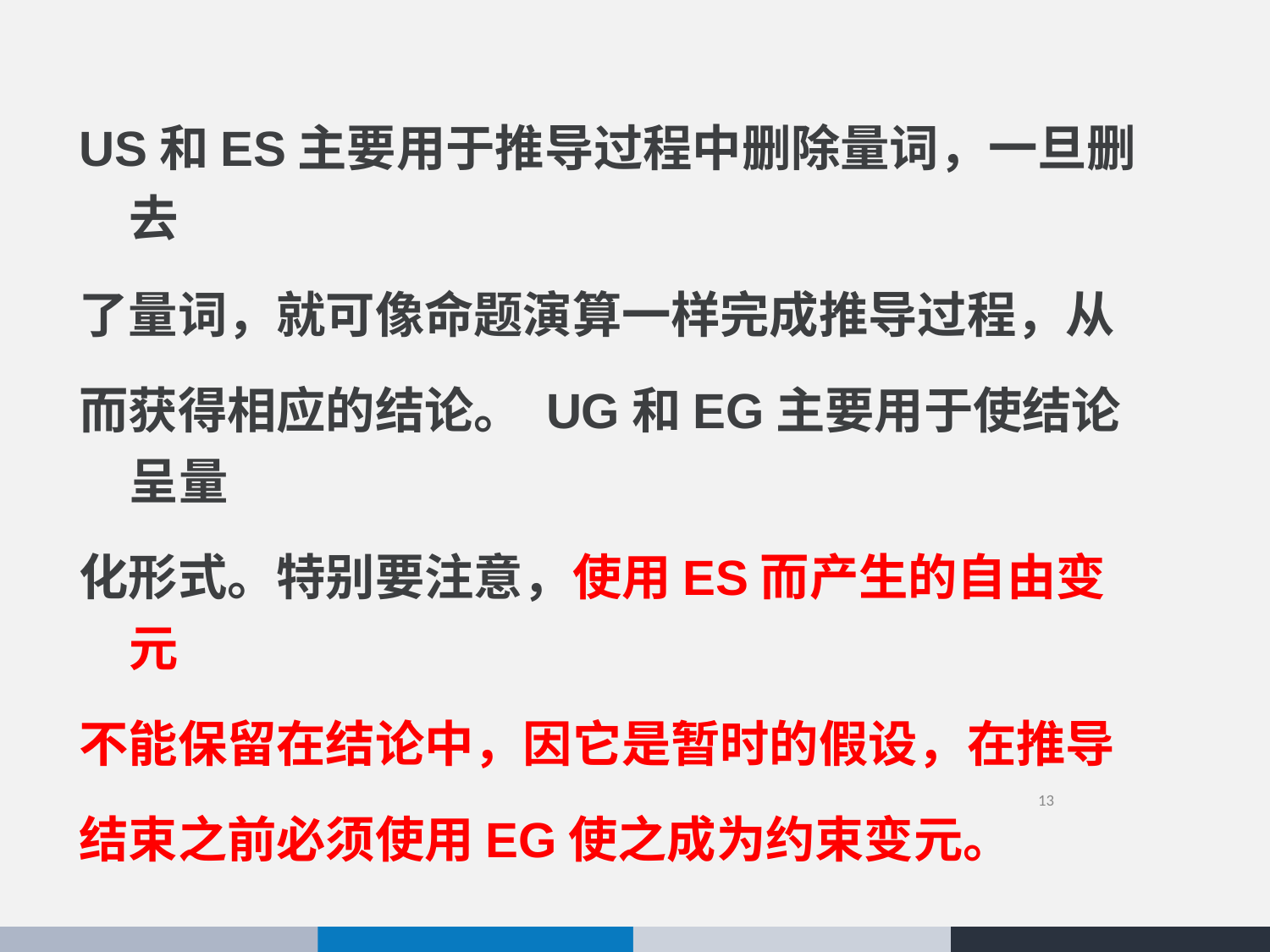

# US和ES主要用于推导过程中删除量词，一旦删去
了量词，就可像命题演算一样完成推导过程，从
而获得相应的结论。 UG和EG主要用于使结论呈量
化形式。特别要注意，使用ES而产生的自由变元
不能保留在结论中，因它是暂时的假设，在推导
结束之前必须使用EG使之成为约束变元。
13